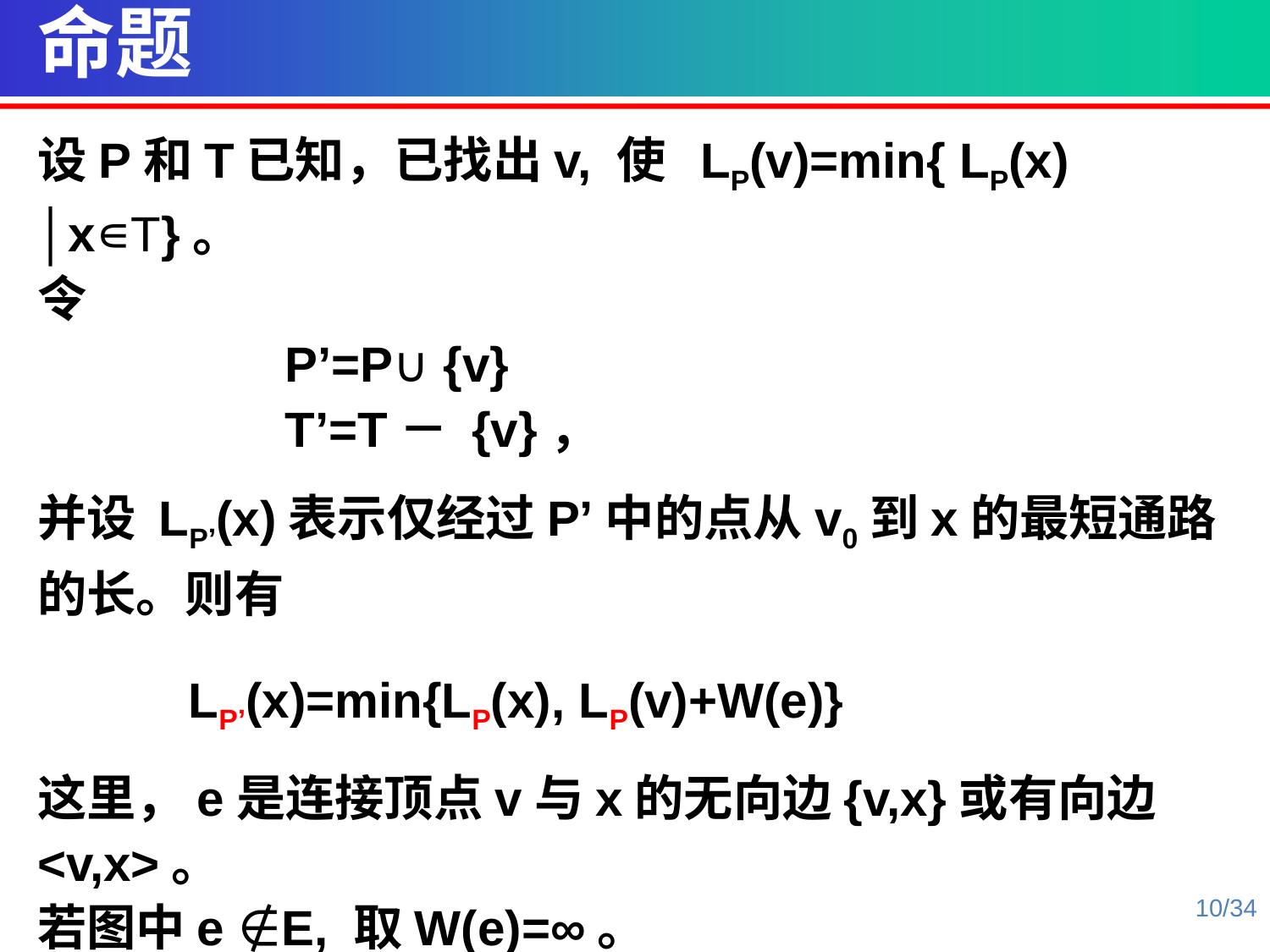

命题
设P和T已知，已找出v, 使  LP(v)=min{ LP(x) │x∊T}。
令
                  P’=P∪ {v}
                  T’=T－ {v}，
并设 LP’(x)表示仅经过P’中的点从v0到x的最短通路的长。则有
           LP’(x)=min{LP(x), LP(v)+W(e)}
这里，e是连接顶点v与x的无向边{v,x}或有向边<v,x>。
若图中e ∉E, 取W(e)=∞。
10/34